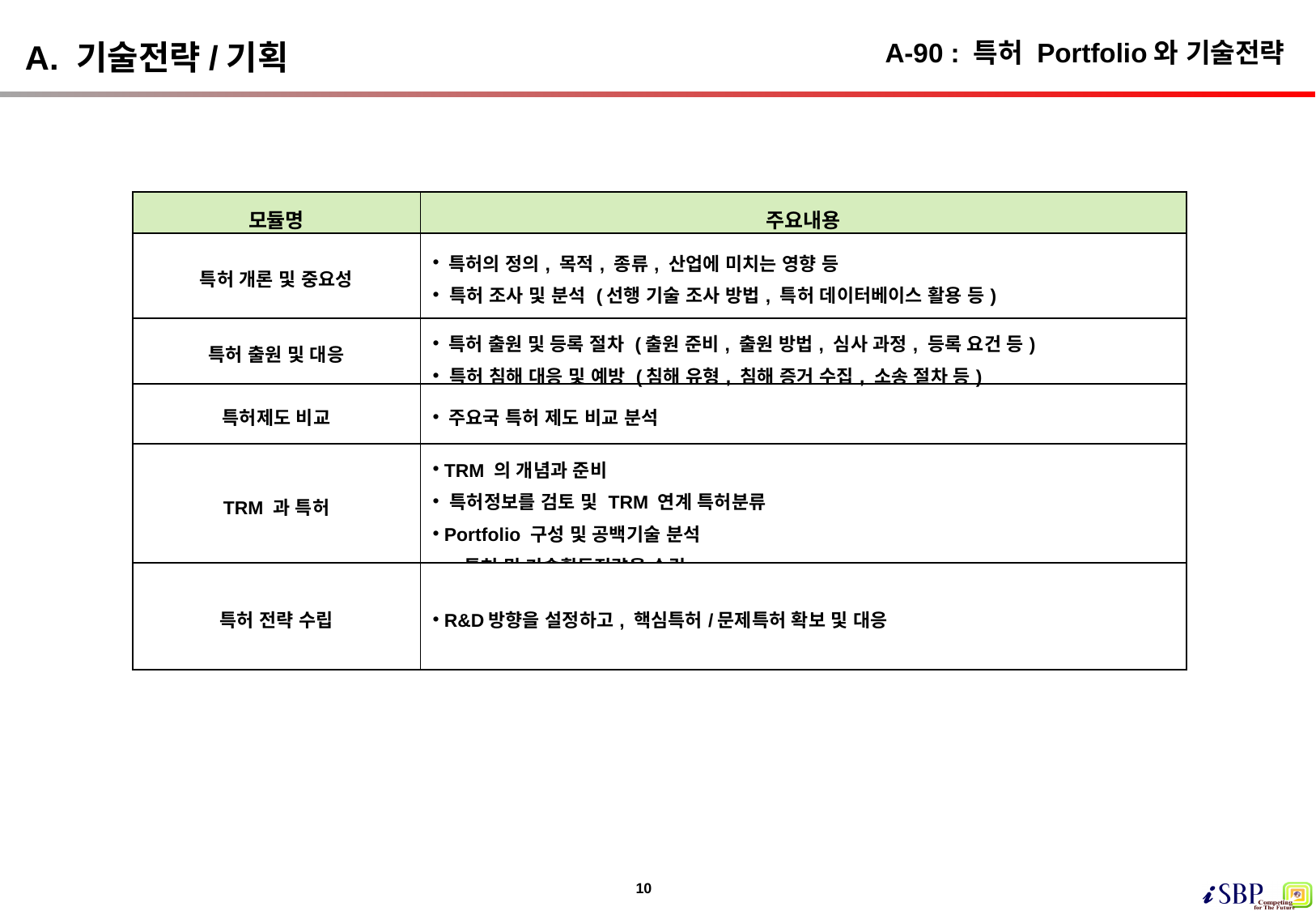

# A-90 : 특허 Portfolio와 기술전략
A. 기술전략/기획
| 모듈명 | 주요내용 |
| --- | --- |
| 특허 개론 및 중요성 | 특허의 정의, 목적, 종류, 산업에 미치는 영향 등 특허 조사 및 분석 (선행 기술 조사 방법, 특허 데이터베이스 활용 등) |
| 특허 출원 및 대응 | 특허 출원 및 등록 절차 (출원 준비, 출원 방법, 심사 과정, 등록 요건 등) 특허 침해 대응 및 예방 (침해 유형, 침해 증거 수집, 소송 절차 등) |
| 특허제도 비교 | 주요국 특허 제도 비교 분석 |
| TRM 과 특허 | TRM 의 개념과 준비 특허정보를 검토 및 TRM 연계 특허분류 Portfolio 구성 및 공백기술 분석 - 특허 및 기술획득전략을 수립 |
| 특허 전략 수립 | R&D방향을 설정하고, 핵심특허/문제특허 확보 및 대응 |
10